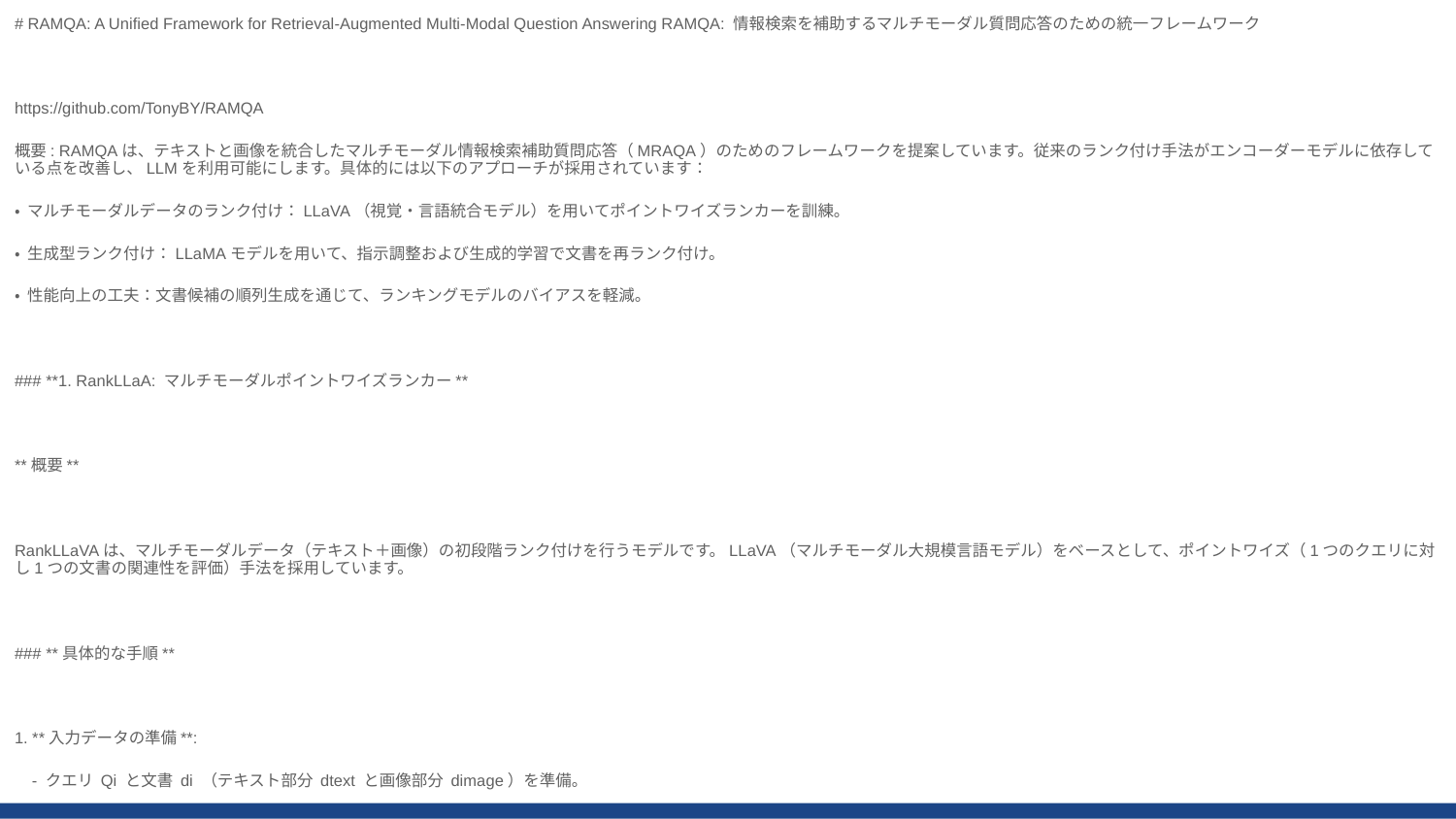

# RAMQA: A Unified Framework for Retrieval-Augmented Multi-Modal Question Answering RAMQA: 情報検索を補助するマルチモーダル質問応答のための統一フレームワーク

https://github.com/TonyBY/RAMQA
概要: RAMQAは、テキストと画像を統合したマルチモーダル情報検索補助質問応答（MRAQA）のためのフレームワークを提案しています。従来のランク付け手法がエンコーダーモデルに依存している点を改善し、LLMを利用可能にします。具体的には以下のアプローチが採用されています：
• マルチモーダルデータのランク付け：LLaVA（視覚・言語統合モデル）を用いてポイントワイズランカーを訓練。
• 生成型ランク付け：LLaMAモデルを用いて、指示調整および生成的学習で文書を再ランク付け。
• 性能向上の工夫：文書候補の順列生成を通じて、ランキングモデルのバイアスを軽減。

### **1. RankLLaA: マルチモーダルポイントワイズランカー**

**概要**

RankLLaVAは、マルチモーダルデータ（テキスト＋画像）の初段階ランク付けを行うモデルです。LLaVA（マルチモーダル大規模言語モデル）をベースとして、ポイントワイズ（1つのクエリに対し1つの文書の関連性を評価）手法を採用しています。

### **具体的な手順**

1. **入力データの準備**:
    - クエリ Qi​ と文書 di​ （テキスト部分 dtext​ と画像部分 dimage​）を準備。

        QiQ_i

        did_i

        dtextd_{\text{text}}

        dimaged_{\text{image}}

    - 文書テキストに `<image>` プレースホルダーを追加して結合:di′​="<image>dtext​"

        di′="<image> dtext"d'_i = "<image> \, d_{\text{text}}"

    - クエリと結合してプロンプトを生成:prompt="Question: "Qi​" Document: "di′​" </s>"

        prompt="Question: "Qi" Document: "di′" </s>"\text{prompt} = \text{"Question: "} Q_i \text{" Document: "} d'_i \text{" </s>"}

2. **エンコーディング**:
    - **画像エンコード**: 画像部分 dimage​ を画像エンコーダでエンコードし、画像トークン v1​,v2​,…,vm​ を生成。

        dimaged_{\text{image}}

        v1,v2,…,vmv_1, v_2, \ldots, v_m

    - **テキストトークン化**: プロンプトをトークナイザーでトークン化し、トークン埋め込み t1​,t2​,…,tn​ を取得。

        t1,t2,…,tnt_1, t_2, \ldots, t_n

    - **統一シーケンス生成**: 画像トークンとテキストトークンを結合して1つのシーケンスを作成:[v1​,v2​,…,vm​,t1​,t2​,…,tn​]

        [v1,v2,…,vm,t1,t2,…,tn][v_1, v_2, \ldots, v_m, t_1, t_2, \ldots, t_n]

3. **モデルの通過とスコア計算**:
    - シーケンスをLLaVAのデコーダに入力し、最終トークンの隠れ層表現 hi​ を取得。

        hih_i

    - 線形層を通し、シグモイド関数でスコア（関連性） Sim(Qi​,di​) を算出。

        Sim(Qi,di)Sim(Q_i, d_i)

4. **損失関数の最適化**:
    - スコアに基づきクロスエントロピー損失を計算:
    ℓranki​​=−yi​log(Sim(Qi​,di​))−(1−yi​)log(1−Sim(Qi​,di​))

        ℓranki=−yilog⁡(Sim(Qi,di))−(1−yi)log⁡(1−Sim(Qi,di))\ell_{\text{rank}_i} = - y_i \log(Sim(Q_i, d_i)) - (1 - y_i) \log(1 - Sim(Q_i, d_i))

    - モデル全体を損失最小化で更新。

---

### **2. RAMLLaMA: 生成型ランカーと質問応答モデル**

**概要**

RAMLLaMAは、第一段階でランク付けされた文書候補から、関連文書のIDと質問の最適な回答を同時に生成します。このステージでは指示調整（Instruction Tuning）と生成的学習が活用されます。

### **具体的な手順**

1. **入力プロンプトの構築**:
    - 上位k件の候補文書を順列を含めた統一フォーマットに変換。例えば以下のように作成:

        ```makefile
        Question: {クエリ}
        Documents:
        [DocID: 1] 文書1
        [DocID: 2] 文書2
        ```

    - 文書候補の順列を複数作成し、モデルの順序依存を軽減。
2. **ターゲット出力の生成**:
    - モデルが生成するターゲット出力には、関連文書のIDリストと質問の回答が含まれる:

        ```yaml
        Relevant Document IDs: [1, 2]
        Answer: {回答}
        ```

3. **生成タスクの最適化**:
    - モデルの出力確率 P(Ti​∣Pi​) を最大化する損失関数を最小化:
    L=−(Pi​,Ti​)∑​logP(Ti​∣Pi​)

        P(Ti∣Pi)P(T_i | P_i)

        L=−∑(Pi,Ti)log⁡P(Ti∣Pi)L = - \sum_{(P_i, T_i)} \log P(T_i | P_i)

4. **順列の影響**:
    - 各質問に対して文書順列を複数作成し、モデルが特定の順序に過剰適合しないよう工夫。

---

### **3. データ統一化（画像からテキストへの変換）**

**概要**

LLaVAを用いて、画像データをテキスト表現に変換します。これにより、入力全体をテキスト形式に統一し、大規模言語モデルで効率的に処理可能にします。

### **具体的なプロセス**

1. **画像のテキスト変換**:
    - 画像の内容を詳細に記述するゼロショットプロンプトを作成:

        ```vbnet
        USER: Create a detailed description for the image, <image>,
        with the caption: "{Caption}".
        Your description should provide enough detail to help answer the
        question: "{Question}".
        ```

    - モデル出力例:

        ```css
        The image features a brown sheep with two curved horns, which
        are characteristic of a Manx Loaghtan ram.
        ```

2. **トークン容量の効率化**:
    - 画像説明を文レベルのテキストに変換することでトークン数を削減し、より多くの文書を入力可能に。

---

### **4. パフォーマンス向上のための手法**

1. **文書候補の順列生成**:
    - トレーニングデータ内で文書候補の順序をランダム化し、順序依存を削減。
    - 各質問ごとに順列を5回生成し、データ拡張を実施。
2. **マルチタスク学習**:
    - ランキング（関連文書ID生成）と質問応答（回答生成）の2つのタスクを同時に最適化。
3. **トレーニングパラメータ**:
    - RAMLLaMAでは最大シーケンス長8192トークン、バッチサイズ2、勾配累積16を設定。

---

### **5. 評価結果と有効性**

RAMQAはWebQAとMultiModalQAで既存の手法を超える性能を示しました。

- **WebQA**: 質問応答スコア（QAスコア）で既存のSOTAを8.3%上回る。
- **MultiModalQA**: テキストと画像の両方の質問で大幅な性能向上を達成。